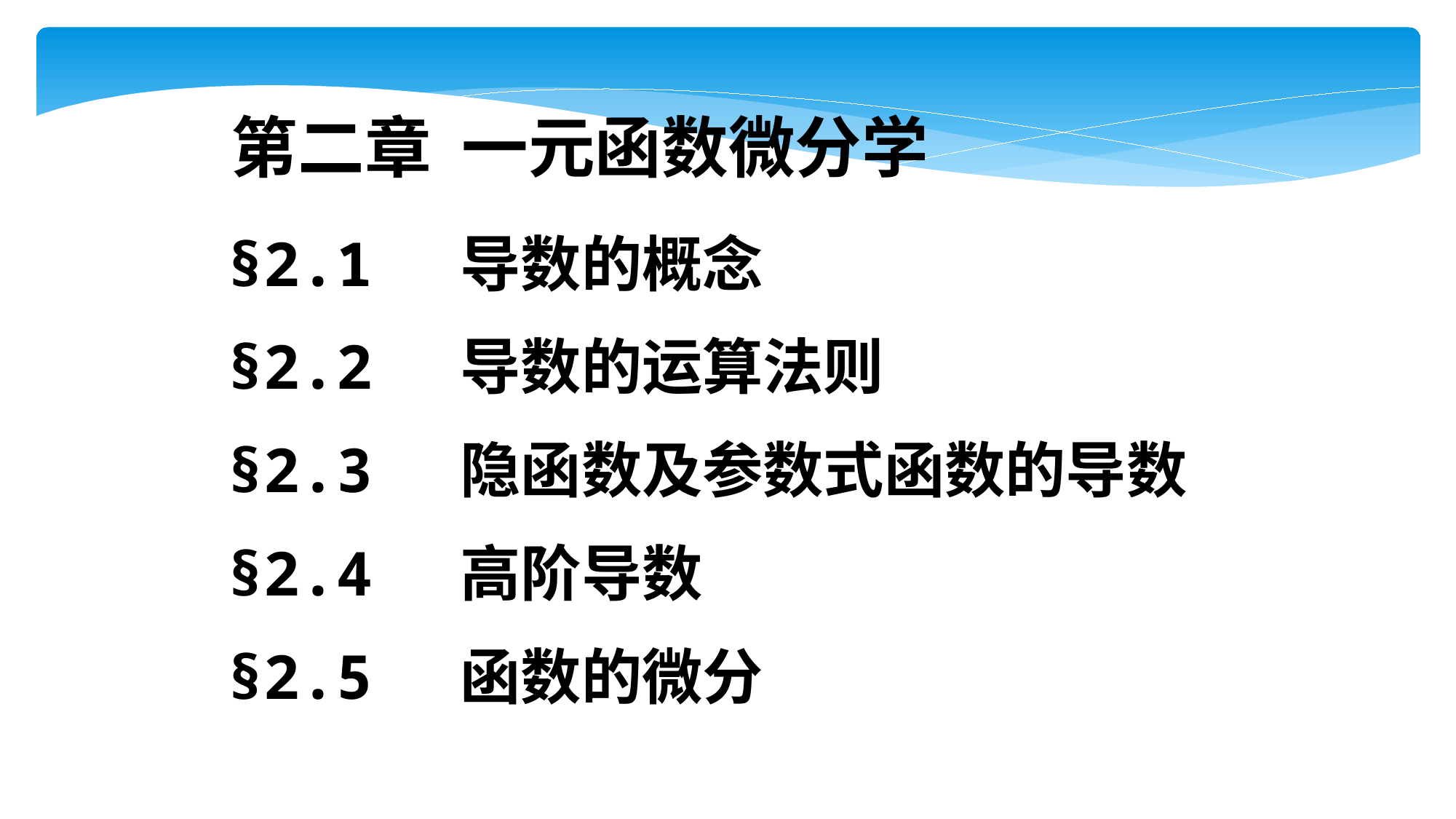

第二章  一元函数微分学
§2.1  导数的概念
§2.2  导数的运算法则
§2.3  隐函数及参数式函数的导数
§2.4  高阶导数
§2.5  函数的微分